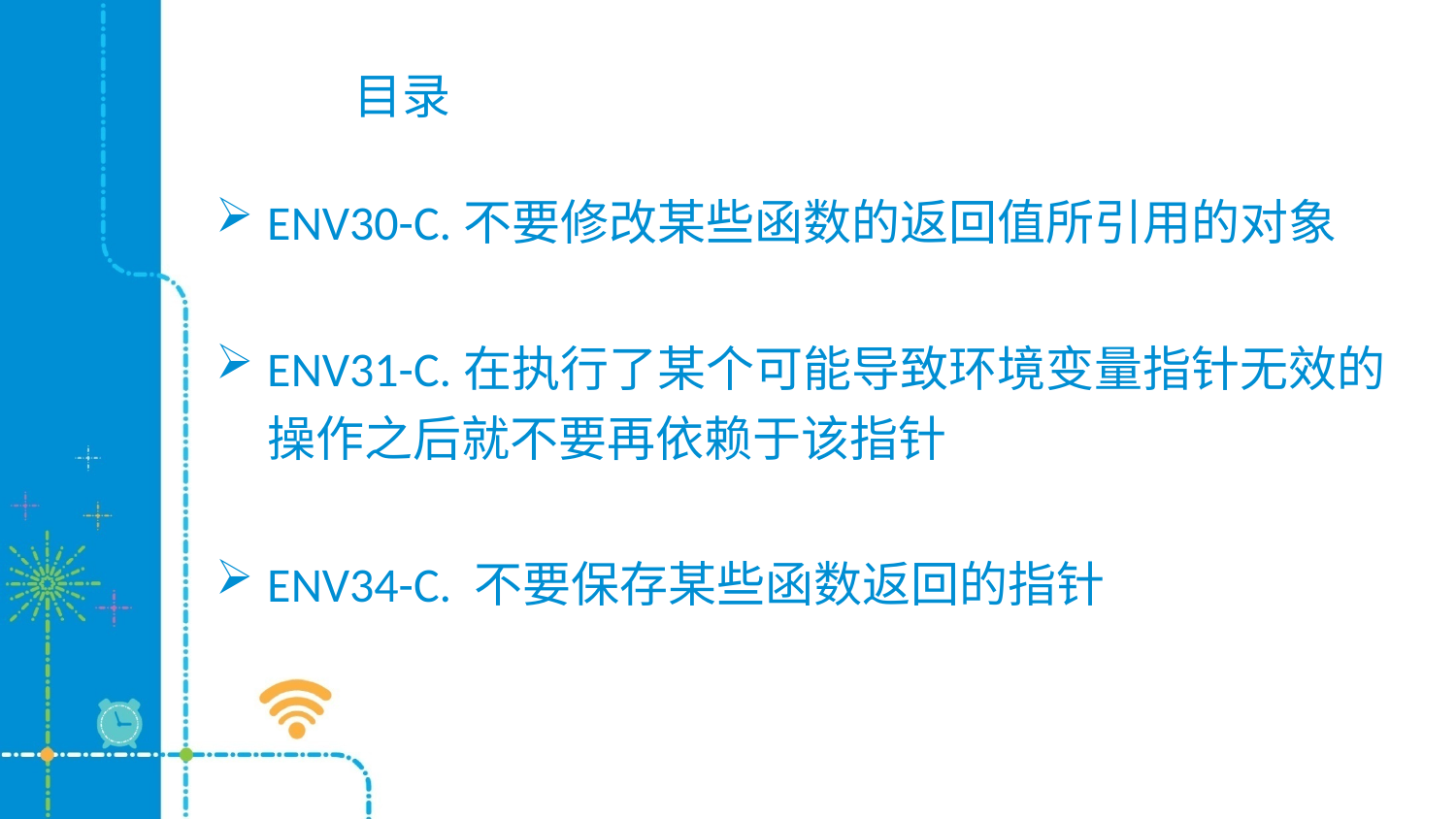

目录
ENV30-C.不要修改某些函数的返回值所引用的对象

ENV31-C.在执行了某个可能导致环境变量指针无效的操作之后就不要再依赖于该指针

ENV34-C. 不要保存某些函数返回的指针